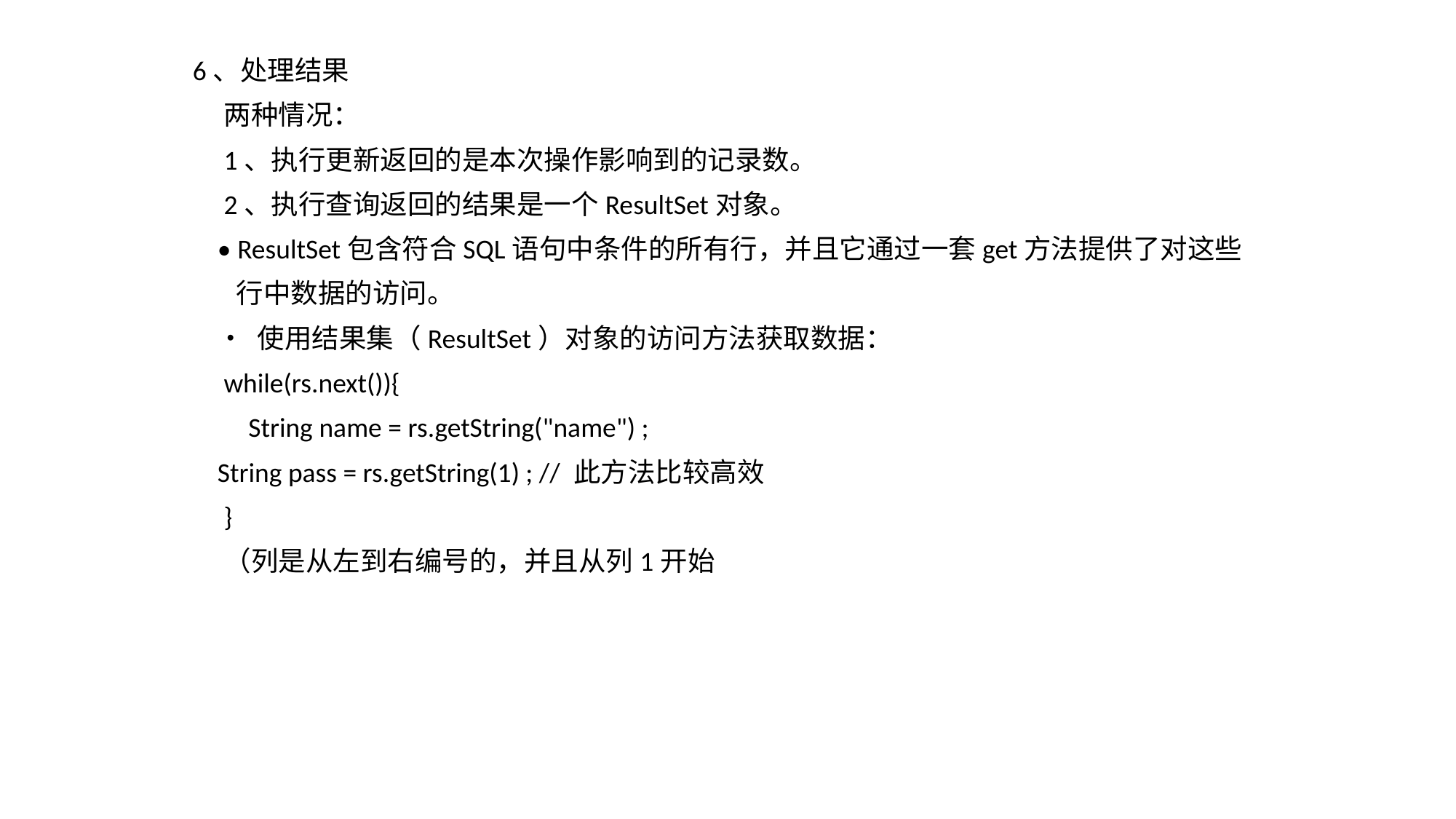

6、处理结果
    两种情况：
     1、执行更新返回的是本次操作影响到的记录数。
     2、执行查询返回的结果是一个ResultSet对象。
    • ResultSet包含符合SQL语句中条件的所有行，并且它通过一套get方法提供了对这些
      行中数据的访问。
    • 使用结果集（ResultSet）对象的访问方法获取数据：
     while(rs.next()){
         String name = rs.getString("name") ;
    String pass = rs.getString(1) ; // 此方法比较高效
     }
    （列是从左到右编号的，并且从列1开始